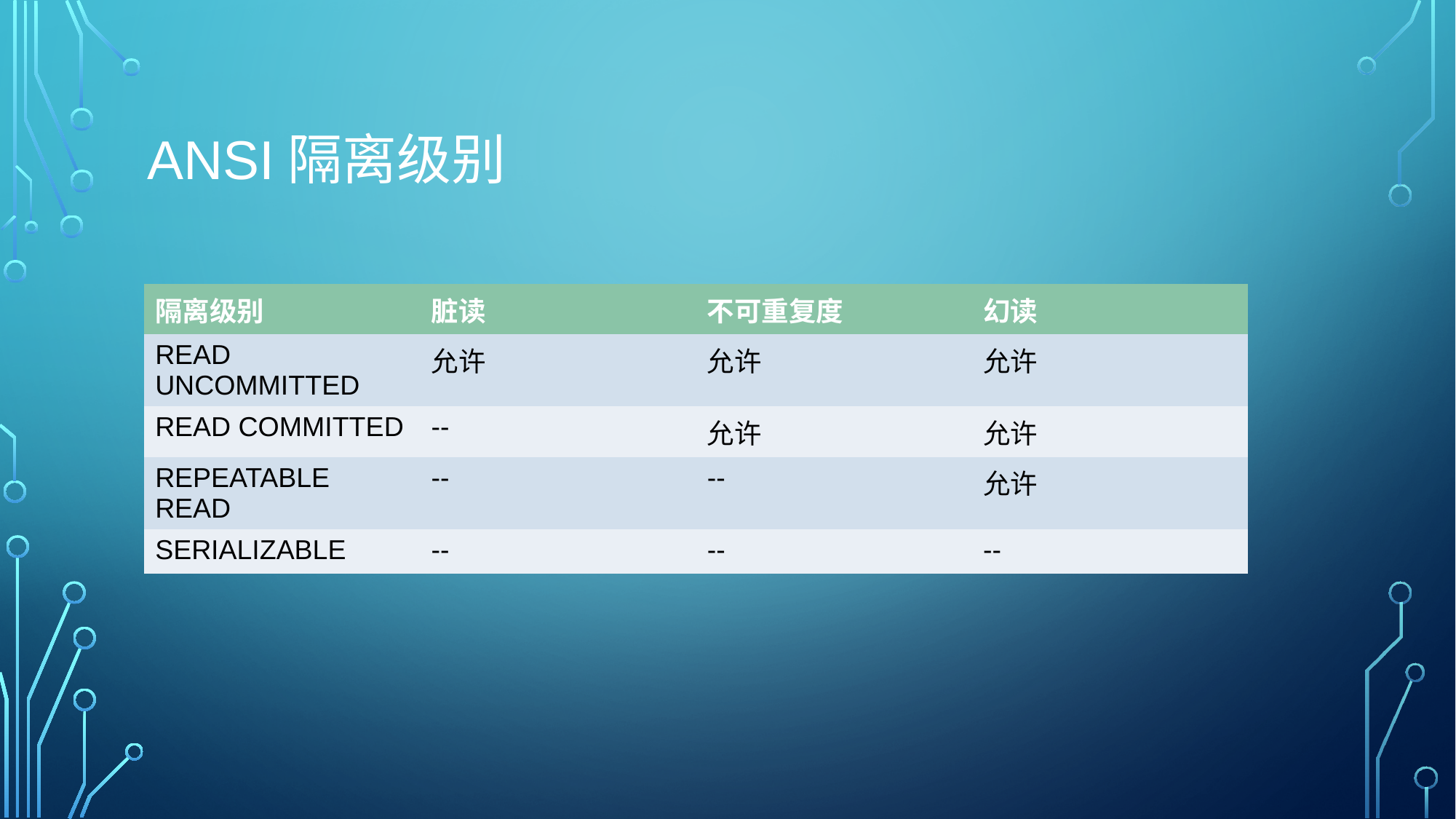

# ANSI隔离级别

| 隔离级别 | 脏读 | 不可重复度 | 幻读 |
| --- | --- | --- | --- |
| READ UNCOMMITTED | 允许 | 允许 | 允许 |
| READ COMMITTED | -- | 允许 | 允许 |
| REPEATABLE READ | -- | -- | 允许 |
| SERIALIZABLE | -- | -- | -- |